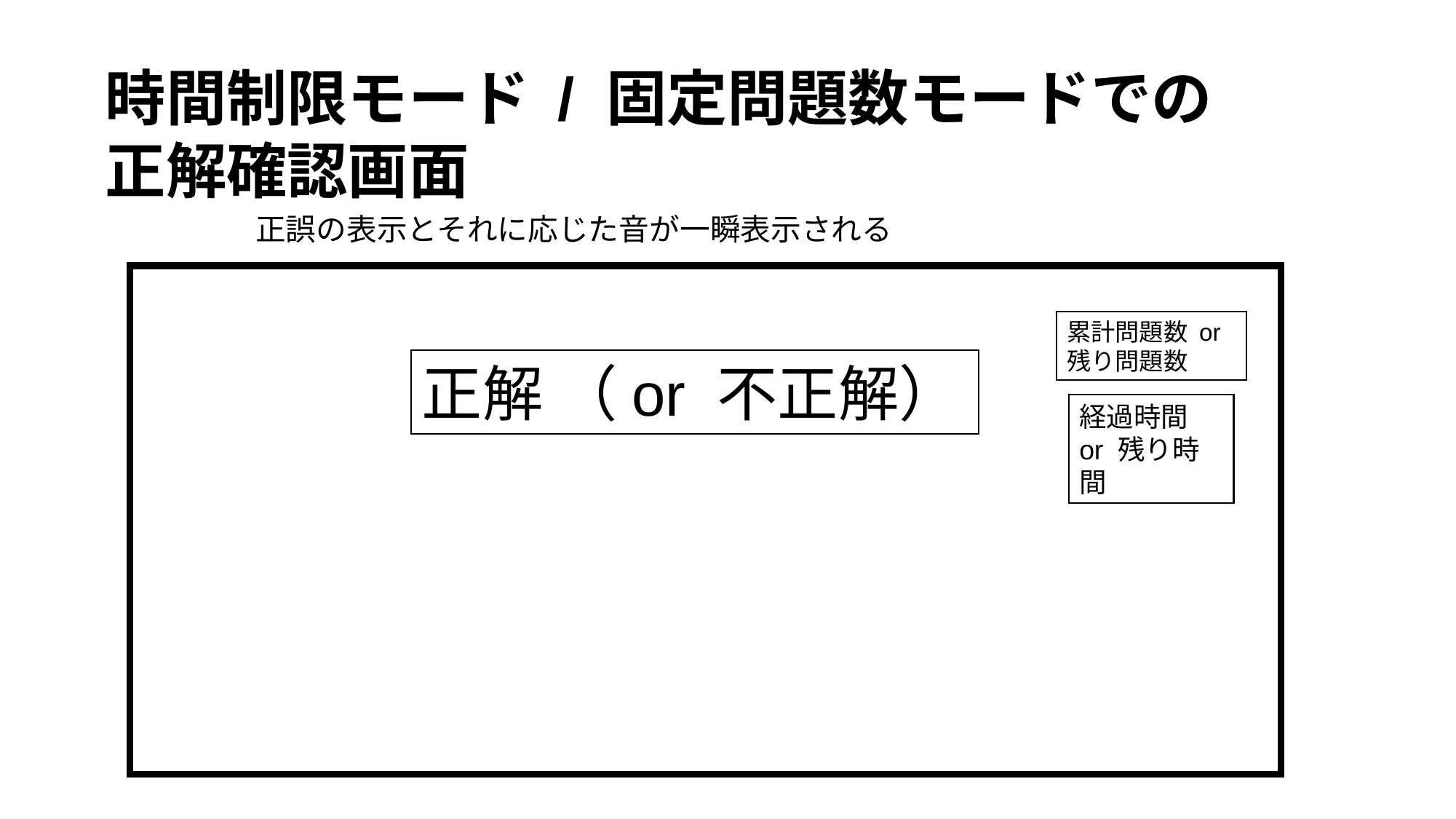

時間制限モード / 固定問題数モードでの正解確認画面
正誤の表示とそれに応じた音が一瞬表示される

累計問題数 or 残り問題数
正解 （or 不正解）
経過時間 or 残り時間